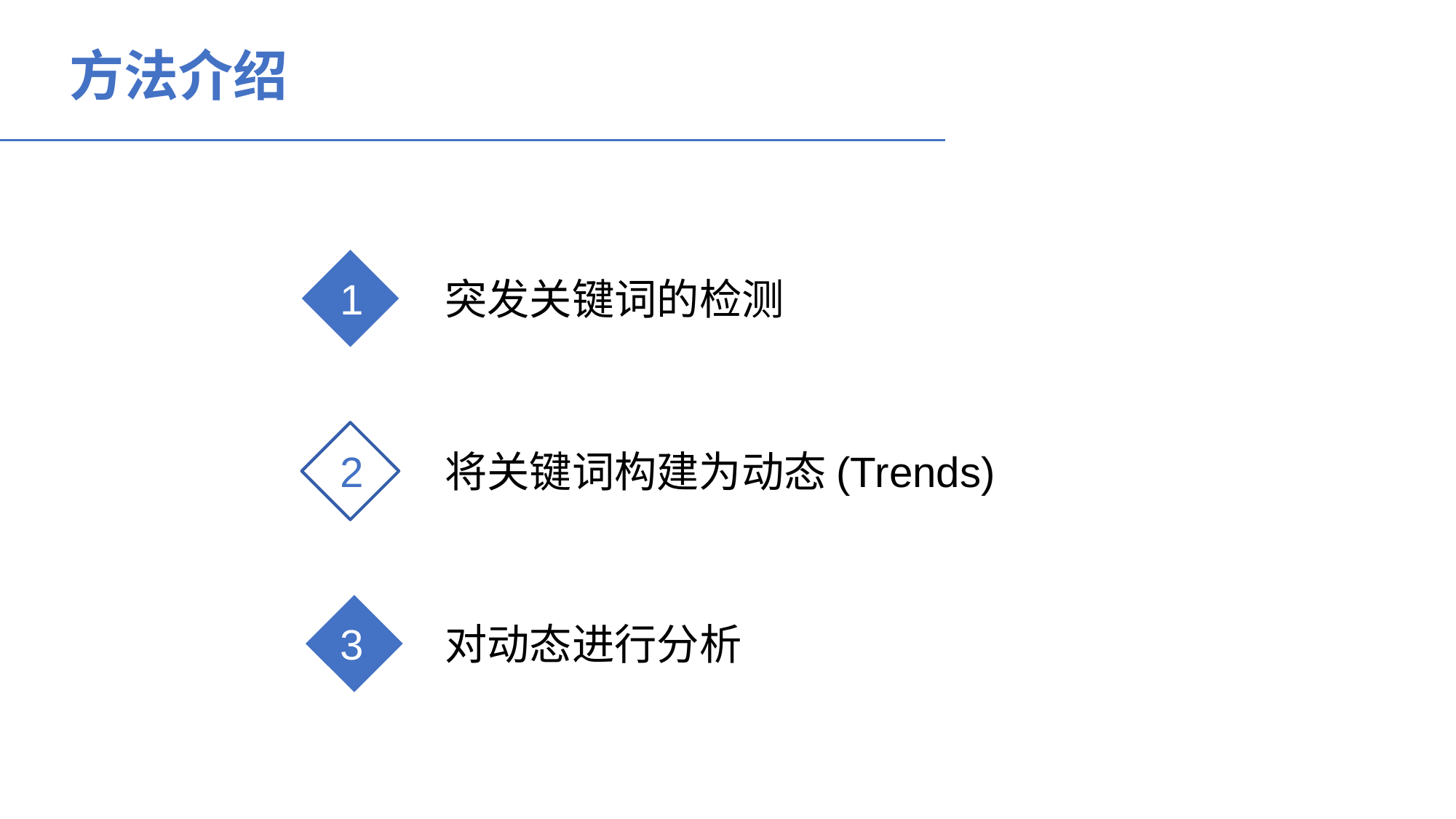

方法介绍

1
突发关键词的检测

2
将关键词构建为动态(Trends)

3
对动态进行分析